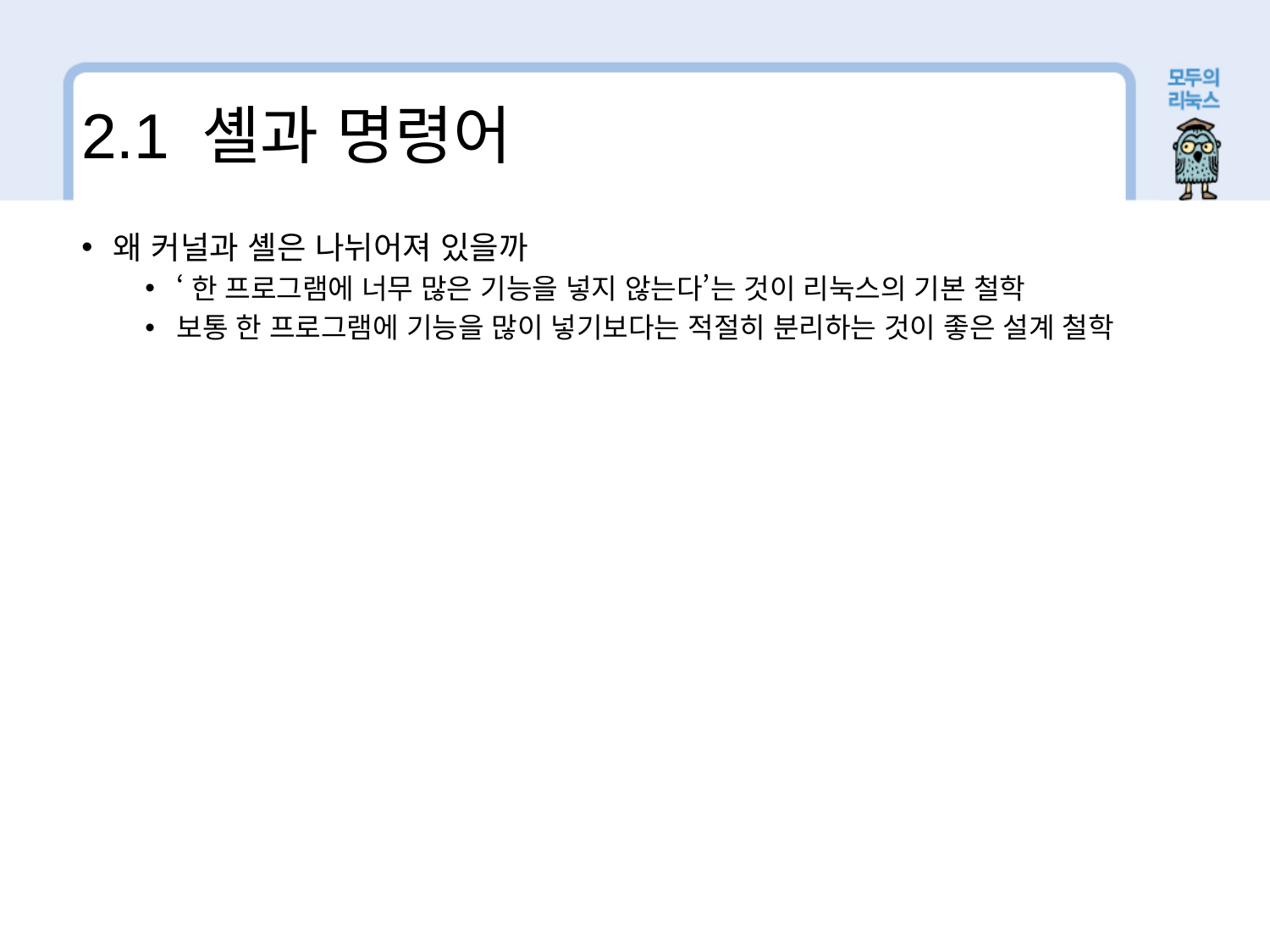

2.1 셸과 명령어
왜 커널과 셸은 나뉘어져 있을까
‘한 프로그램에 너무 많은 기능을 넣지 않는다’는 것이 리눅스의 기본 철학
보통 한 프로그램에 기능을 많이 넣기보다는 적절히 분리하는 것이 좋은 설계 철학